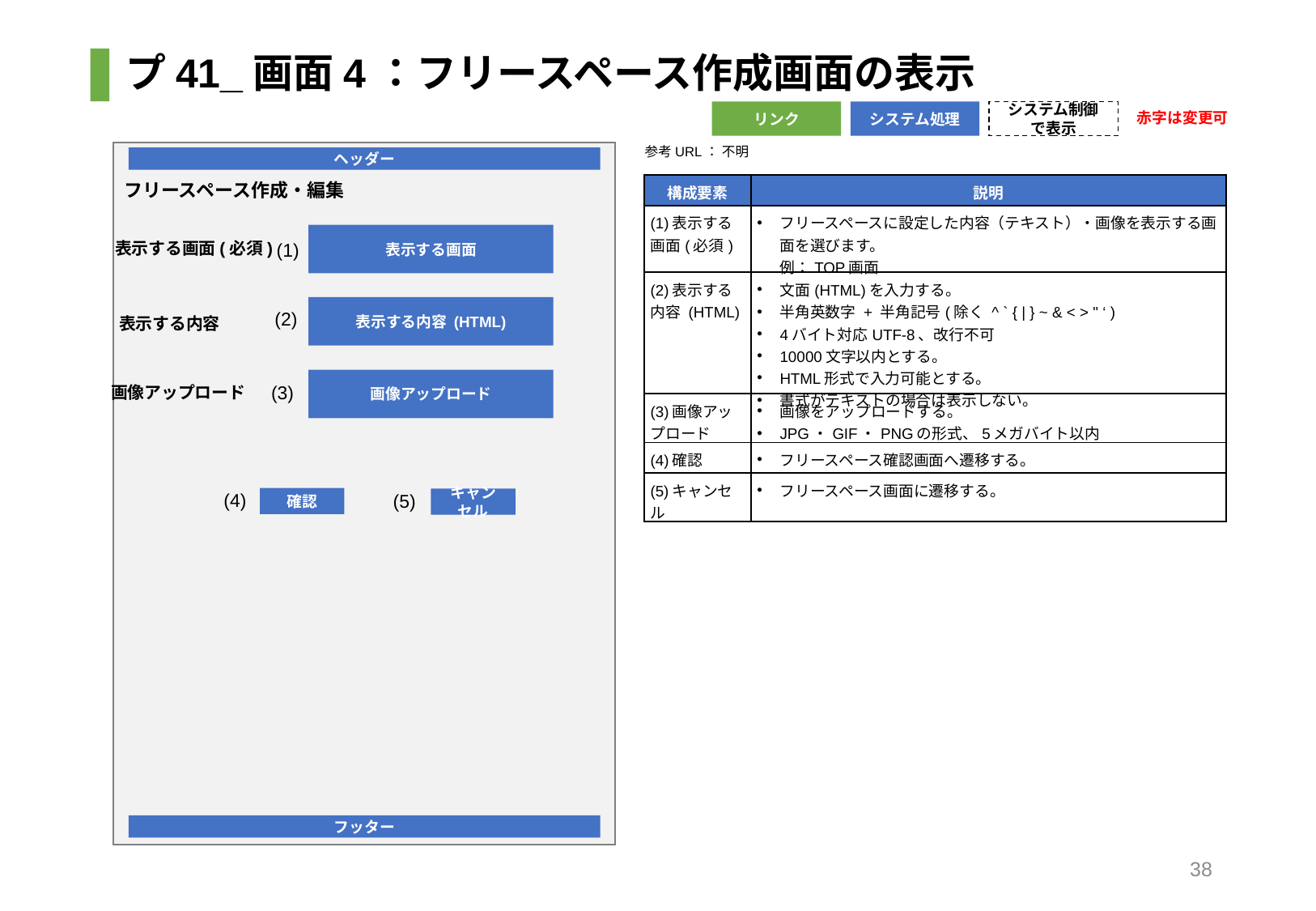

# プ41_画面4：フリースペース作成画面の表示
赤字は変更可
リンク
システム処理
システム制御で表示
参考URL： 不明

ヘッダー
フリースペース作成・編集
| 構成要素 | 説明 |
| --- | --- |
| (1)表示する画面(必須) | フリースペースに設定した内容（テキスト）・画像を表示する画面を選びます。 例：TOP画面 |
| (2)表示する内容 (HTML) | 文面(HTML)を入力する。 半角英数字 + 半角記号(除く ^ ` { | } ~ & < > " ‘ ) 4バイト対応UTF-8、改行不可 10000文字以内とする。 HTML形式で入力可能とする。 書式がテキストの場合は表示しない。 |
| (3)画像アップロード | 画像をアップロードする。 JPG・GIF・PNGの形式、5メガバイト以内 |
| (4)確認 | フリースペース確認画面へ遷移する。 |
| (5)キャンセル | フリースペース画面に遷移する。 |
表示する画面
表示する画面(必須)
(1)
表示する内容 (HTML)
(2)
表示する内容
画像アップロード
(3)
画像アップロード
(4)
(5)
確認
キャンセル
フッター
38